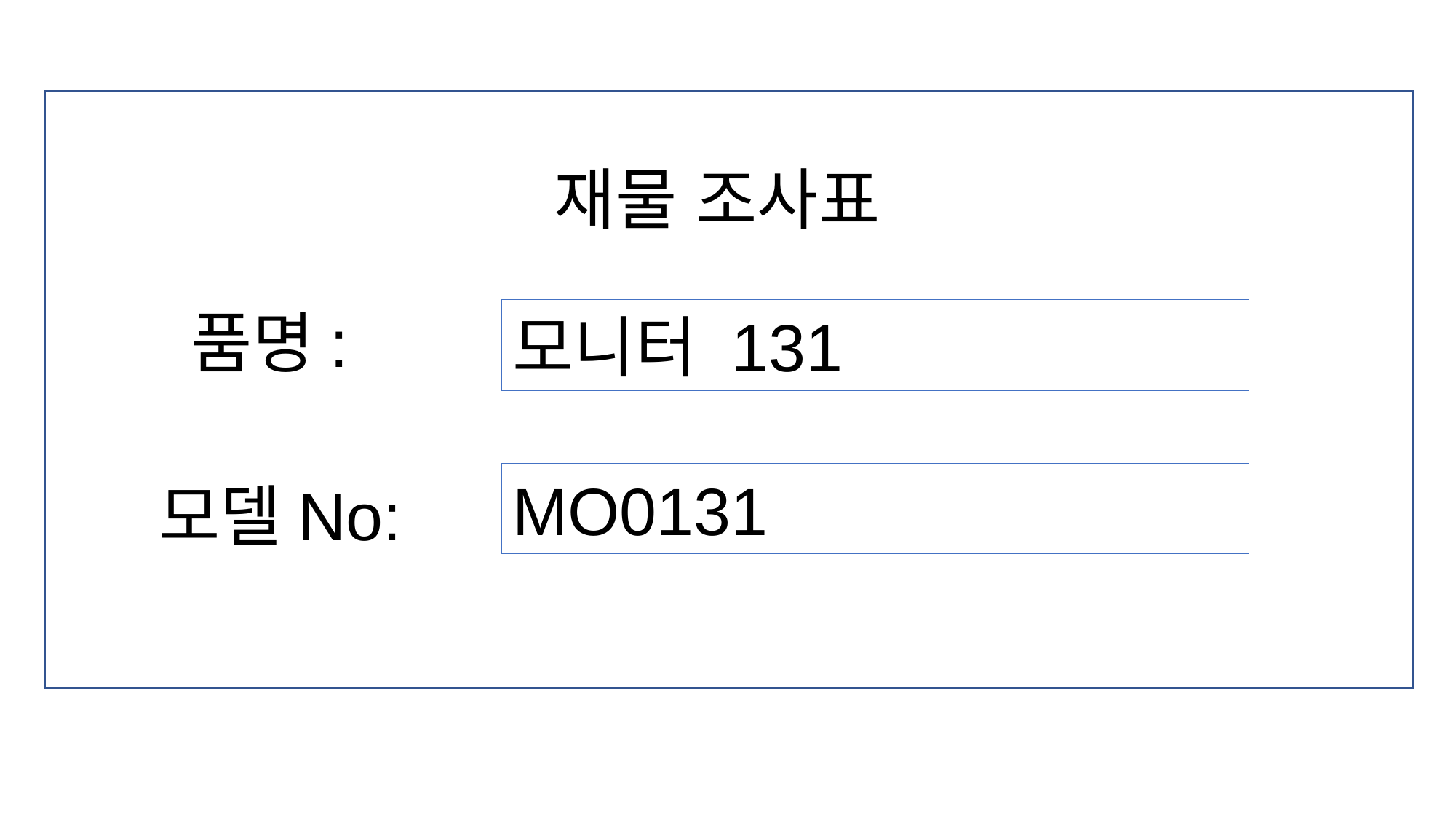

재물 조사표
품명:
모니터 131
MO0131
모델No: